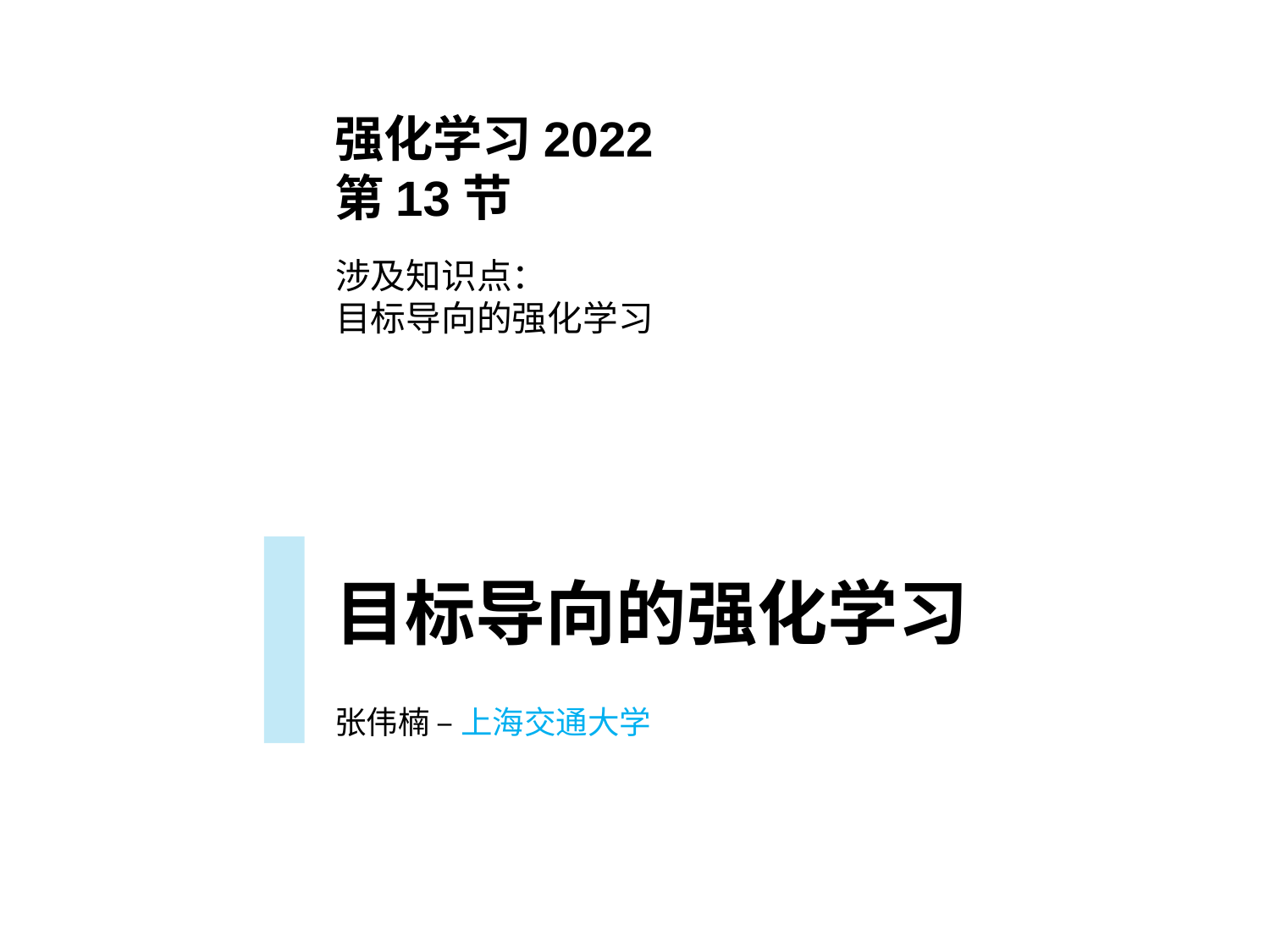

强化学习2022
第13节

涉及知识点：
目标导向的强化学习
目标导向的强化学习
张伟楠 – 上海交通大学